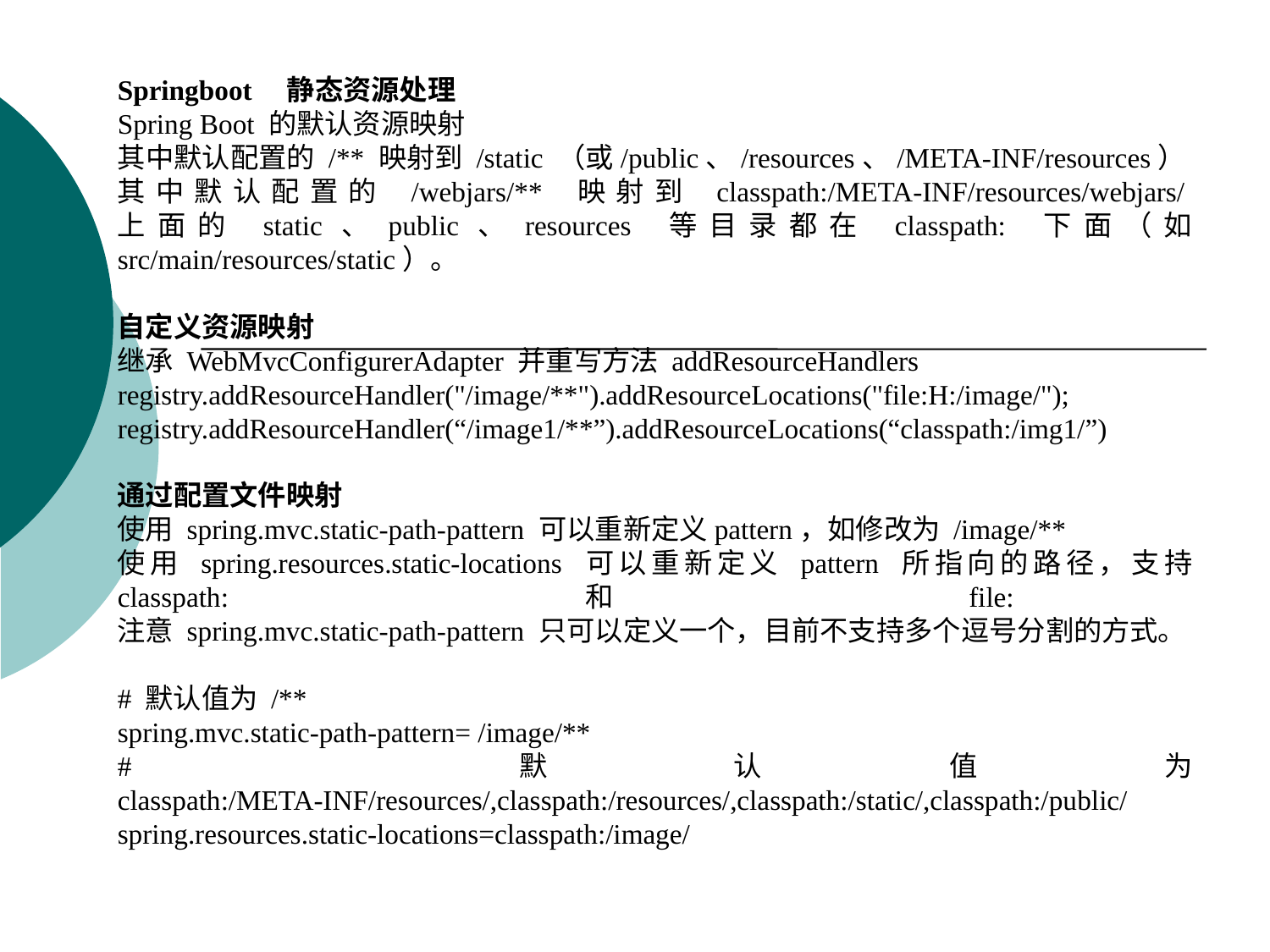

Springboot    静态资源处理
Spring Boot 的默认资源映射
其中默认配置的 /** 映射到 /static （或/public、/resources、/META-INF/resources） 
其中默认配置的 /webjars/** 映射到 classpath:/META-INF/resources/webjars/ 
上面的 static、public、resources 等目录都在 classpath: 下面（如 src/main/resources/static）。

自定义资源映射
继承 WebMvcConfigurerAdapter 并重写方法 addResourceHandlers
registry.addResourceHandler("/image/**").addResourceLocations("file:H:/image/");
registry.addResourceHandler(“/image1/**”).addResourceLocations(“classpath:/img1/”)

通过配置文件映射
使用 spring.mvc.static-path-pattern 可以重新定义pattern，如修改为 /image/**
使用 spring.resources.static-locations 可以重新定义 pattern 所指向的路径，支持 classpath: 和 file:
注意 spring.mvc.static-path-pattern 只可以定义一个，目前不支持多个逗号分割的方式。

# 默认值为 /**
spring.mvc.static-path-pattern= /image/**
# 默认值为 classpath:/META-INF/resources/,classpath:/resources/,classpath:/static/,classpath:/public/
spring.resources.static-locations=classpath:/image/